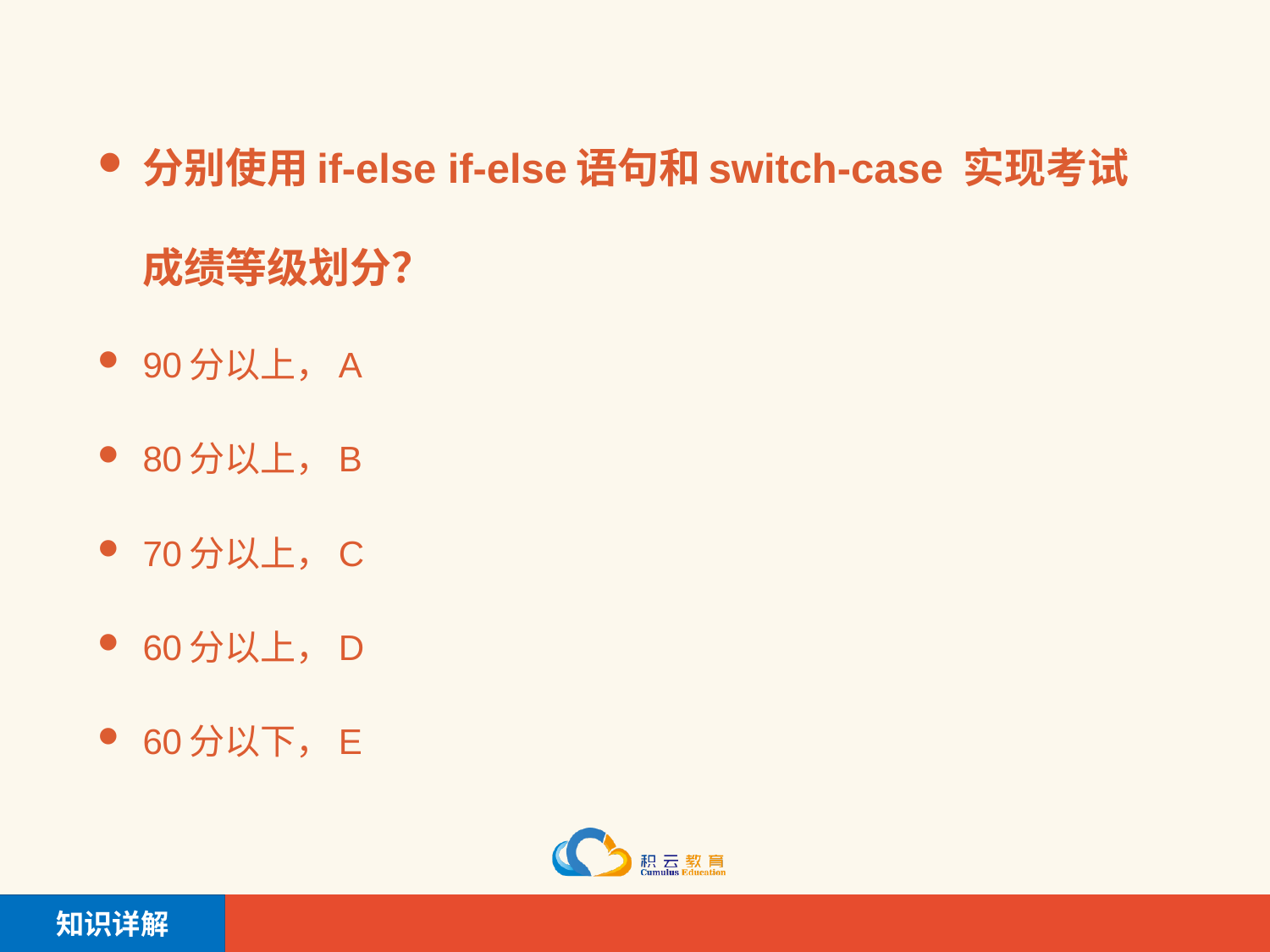

分别使用if-else if-else语句和switch-case 实现考试成绩等级划分？
90分以上，A
80分以上，B
70分以上，C
60分以上，D
60分以下，E